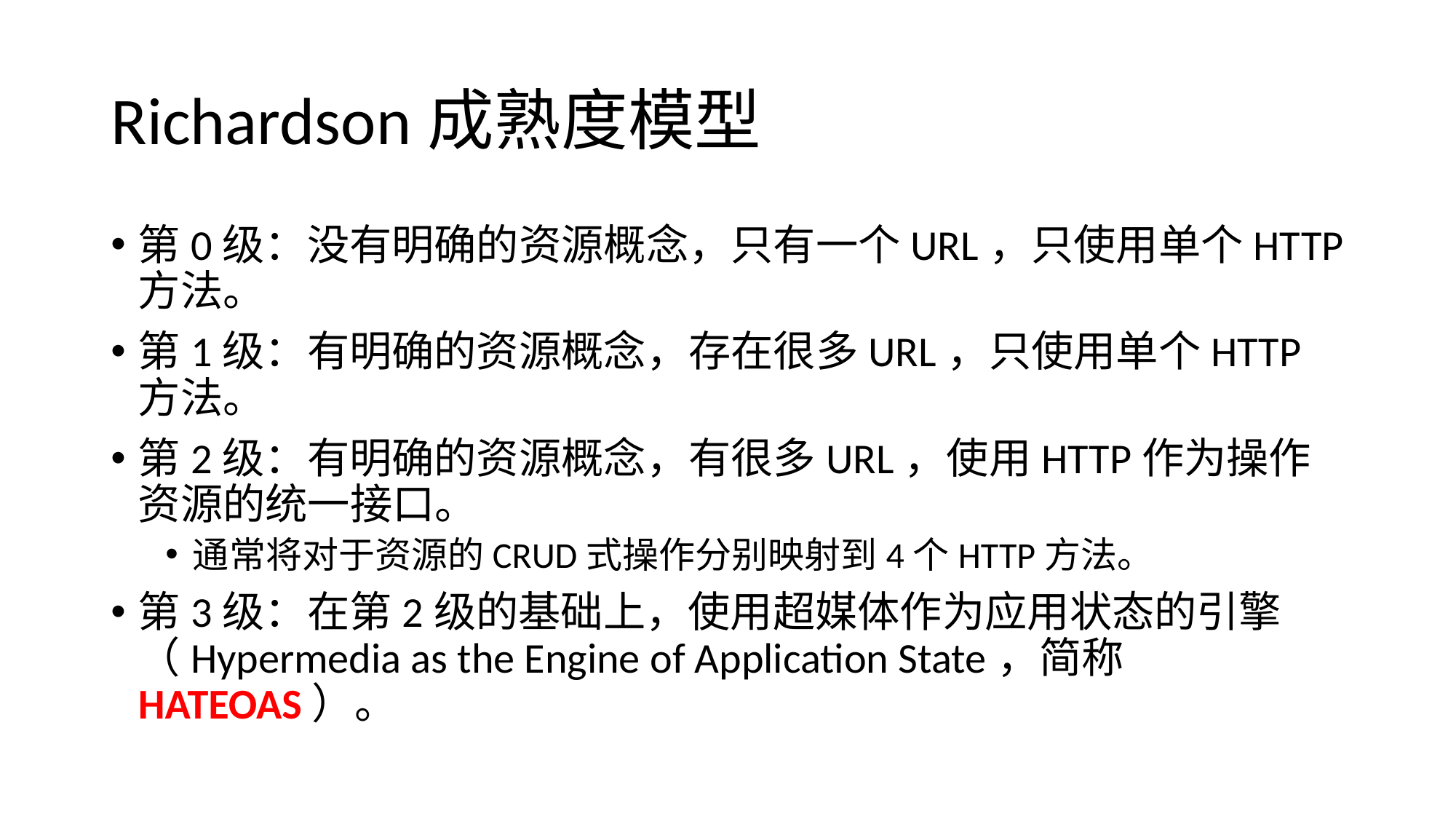

# Richardson成熟度模型
第0级：没有明确的资源概念，只有一个URL，只使用单个HTTP方法。
第1级：有明确的资源概念，存在很多URL，只使用单个HTTP方法。
第2级：有明确的资源概念，有很多URL，使用HTTP作为操作资源的统一接口。
通常将对于资源的CRUD式操作分别映射到4个HTTP方法。
第3级：在第2级的基础上，使用超媒体作为应用状态的引擎（Hypermedia as the Engine of Application State，简称HATEOAS）。